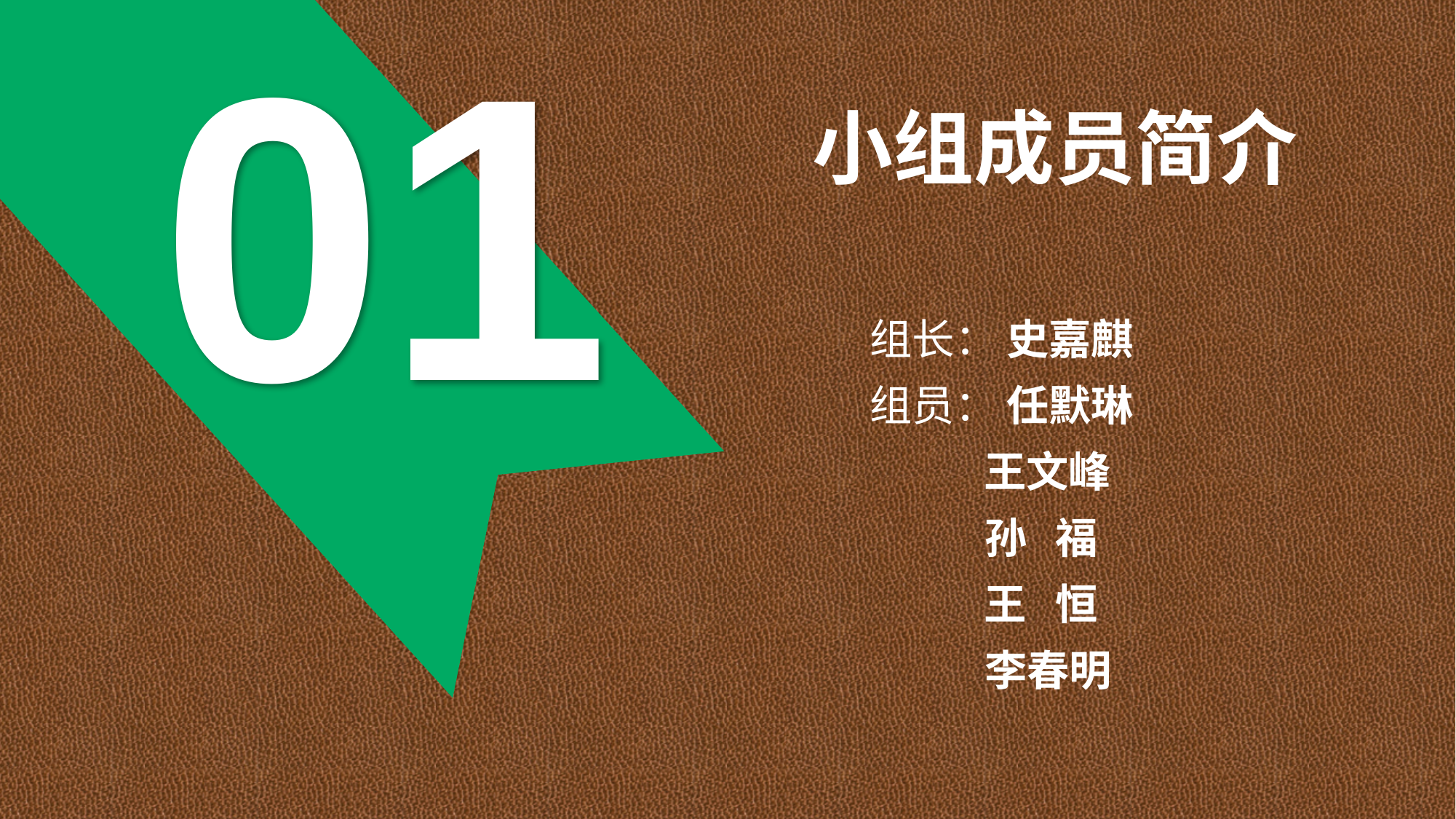

01

小组成员简介
组长： 史嘉麒
组员： 任默琳
           王文峰
           孙   福
           王   恒
           李春明